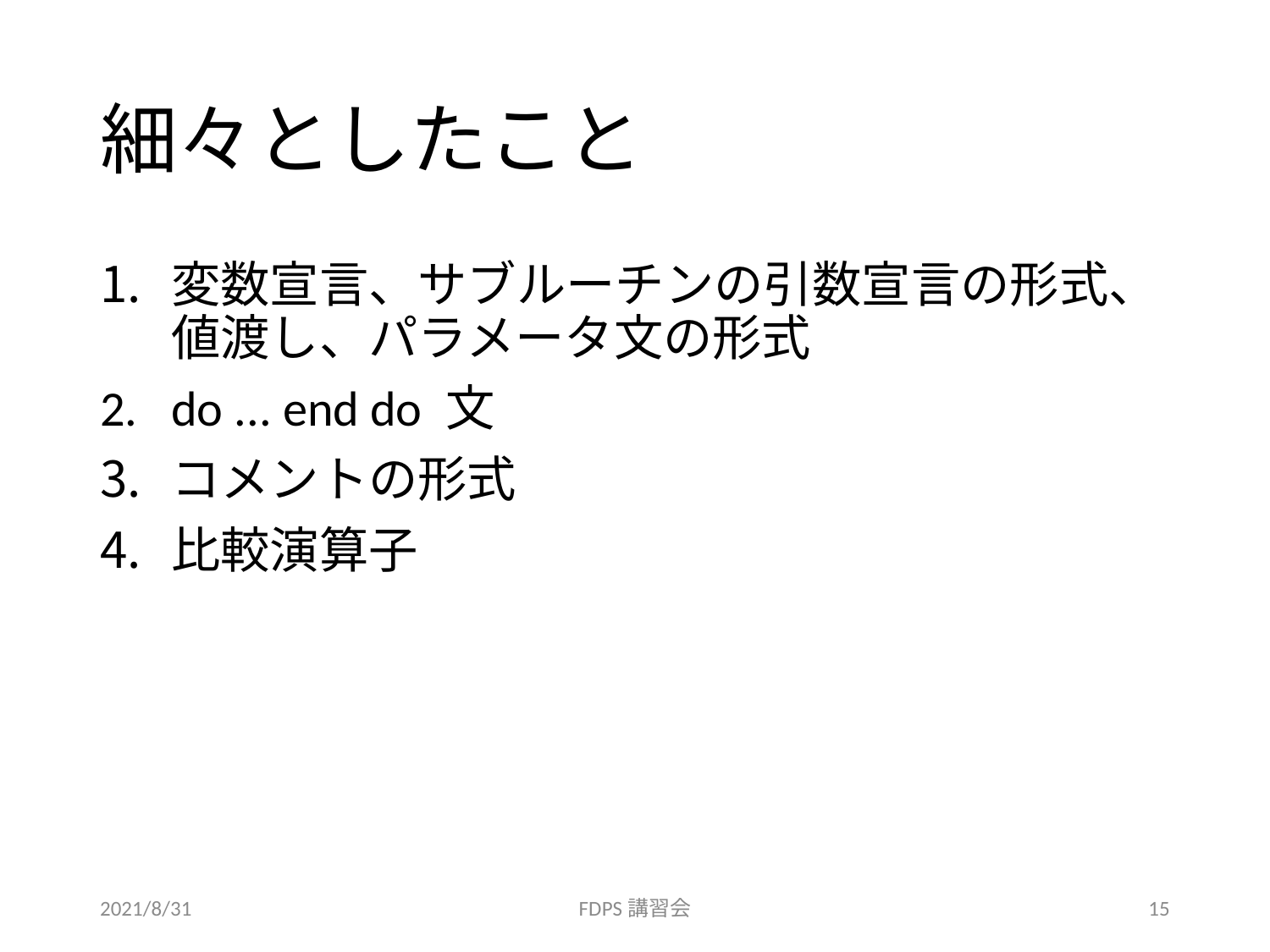

# 細々としたこと
変数宣言、サブルーチンの引数宣言の形式、値渡し、パラメータ文の形式
do ... end do 文
コメントの形式
比較演算子
2021/8/31
FDPS講習会
15